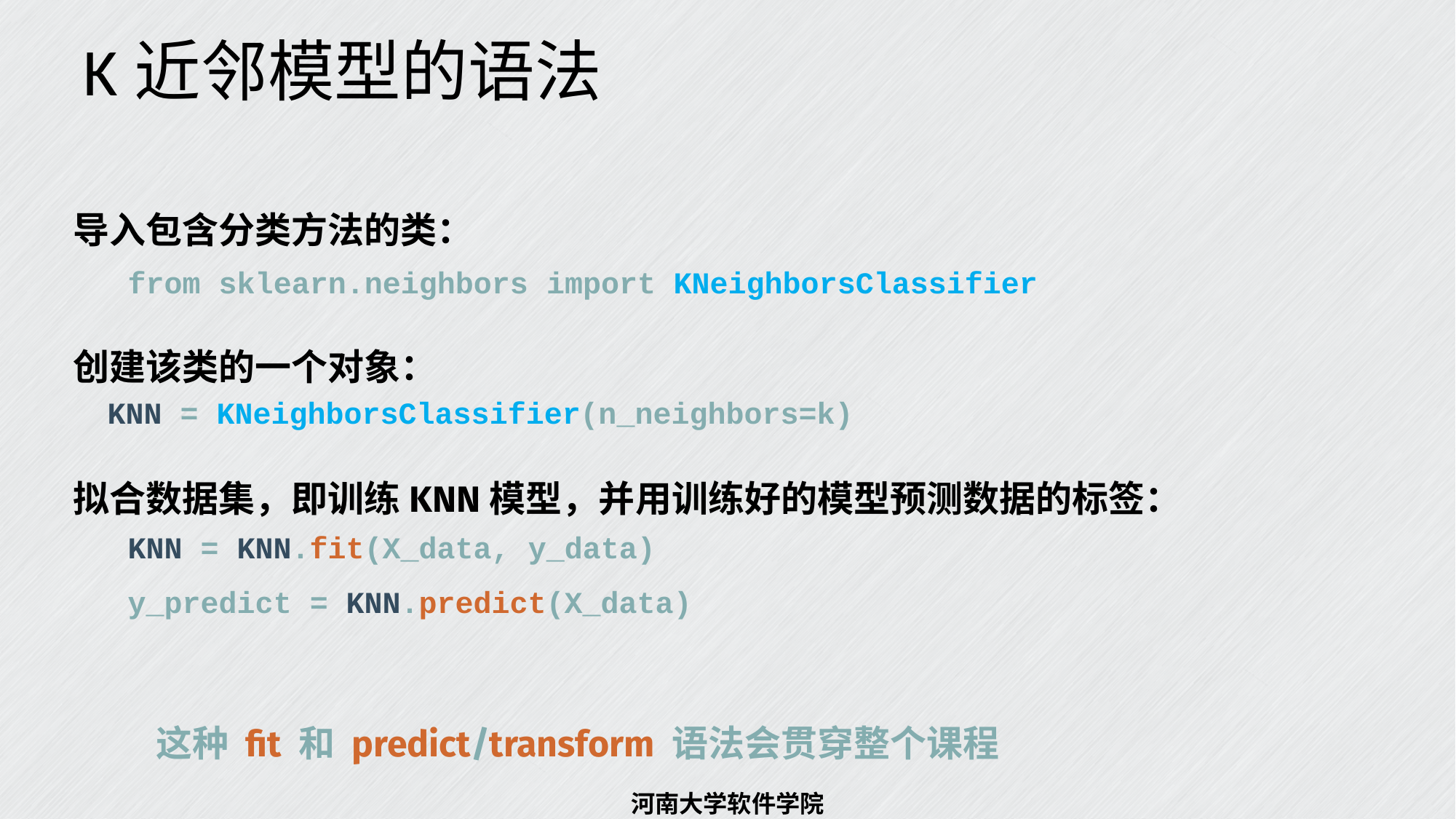

# K近邻模型的语法
导入包含分类方法的类：
   from sklearn.neighbors import KNeighborsClassifier

创建该类的一个对象：
    KNN = KNeighborsClassifier(n_neighbors=k)

拟合数据集，即训练KNN模型，并用训练好的模型预测数据的标签：
KNN = KNN.fit(X_data, y_data)
y_predict = KNN.predict(X_data)
这种 fit 和 predict/transform 语法会贯穿整个课程